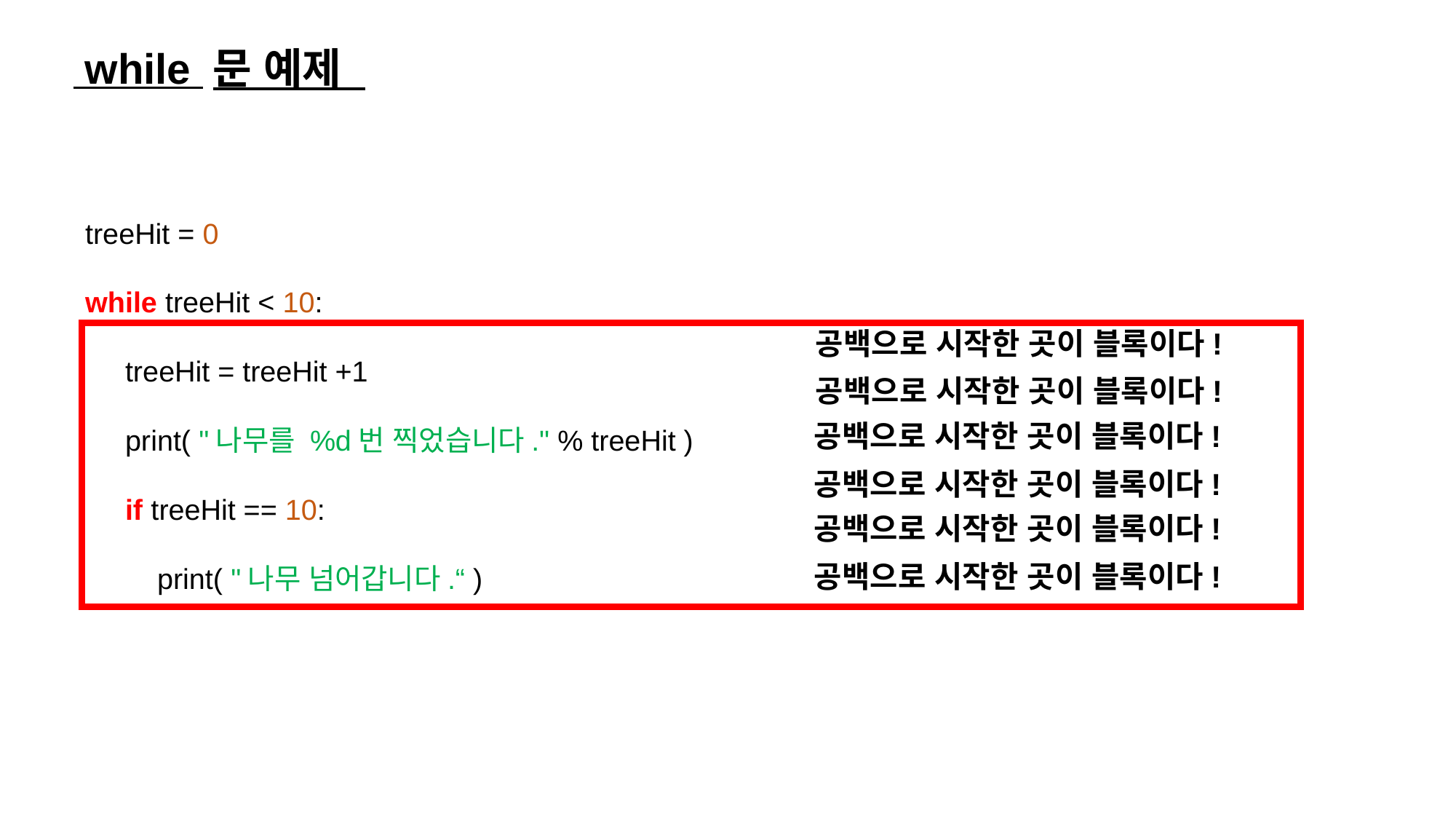

# while 문 예제
treeHit = 0
while treeHit < 10:
     treeHit = treeHit +1
     print( "나무를 %d번 찍었습니다." % treeHit )
     if treeHit == 10:
         print( "나무 넘어갑니다.“ )
공백으로 시작한 곳이 블록이다!

공백으로 시작한 곳이 블록이다!
공백으로 시작한 곳이 블록이다!
공백으로 시작한 곳이 블록이다!
공백으로 시작한 곳이 블록이다!
공백으로 시작한 곳이 블록이다!